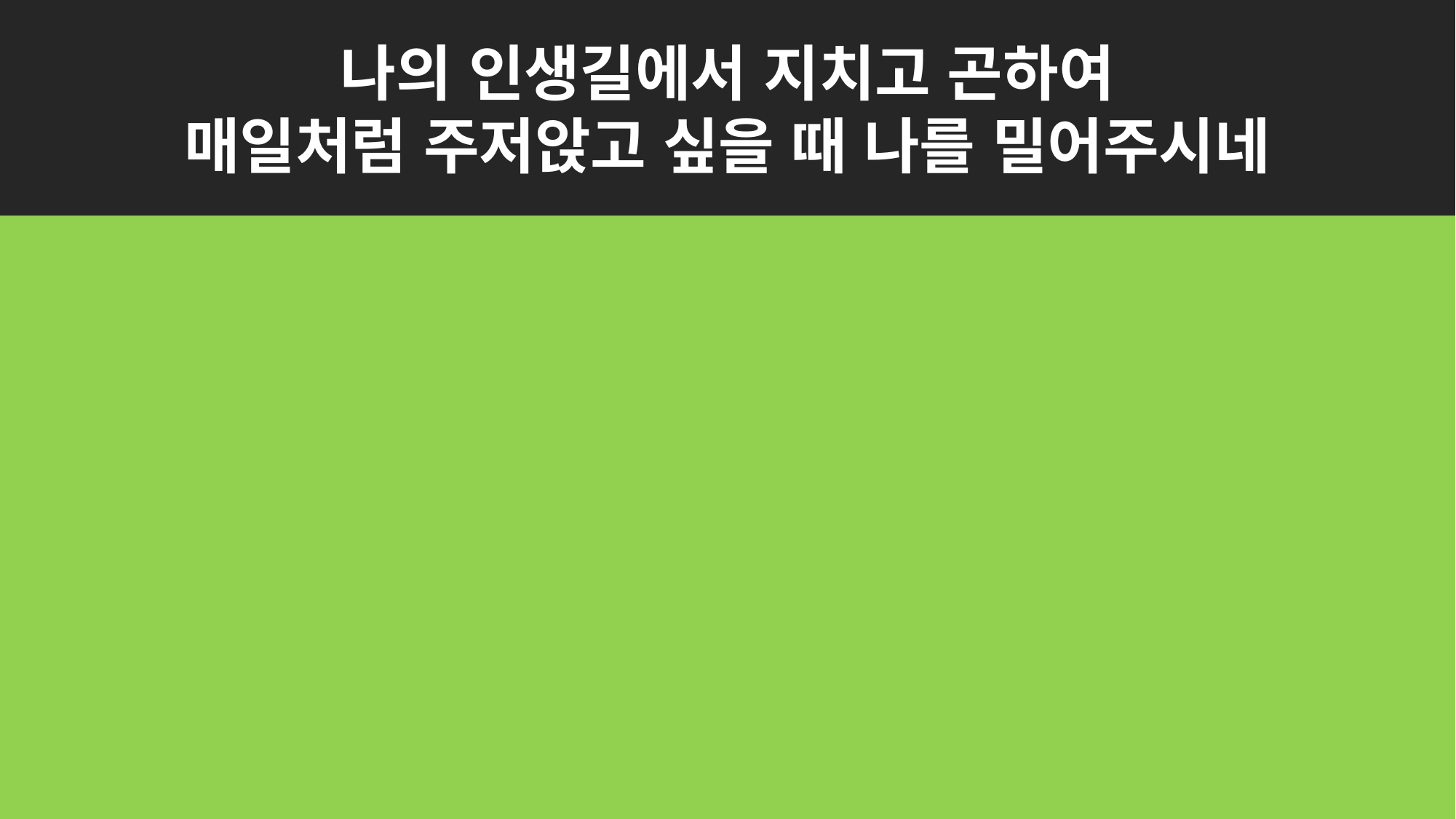

나의 인생길에서 지치고 곤하여
매일처럼 주저앉고 싶을 때 나를 밀어주시네